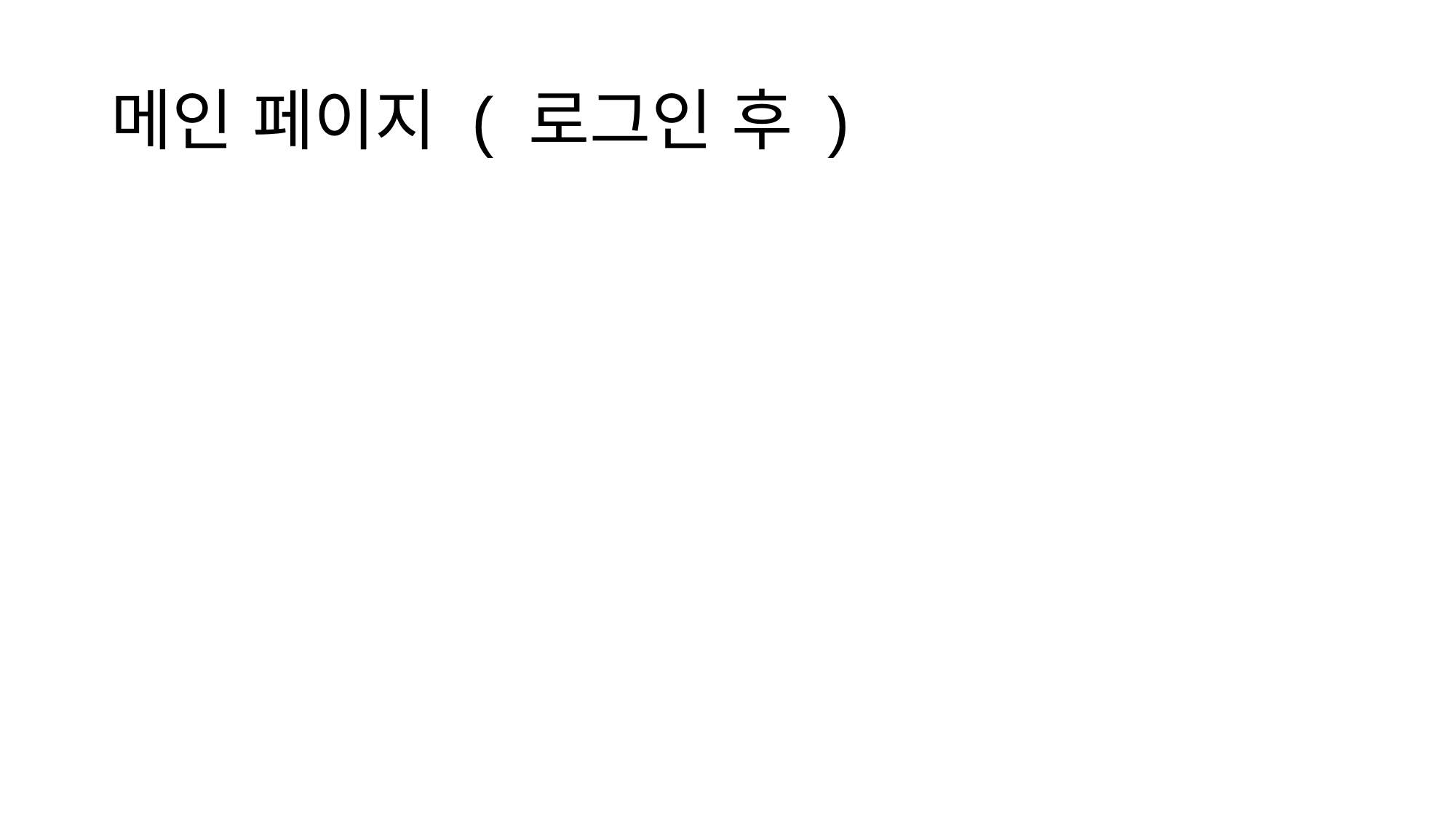

# 메인 페이지 ( 로그인 후 )